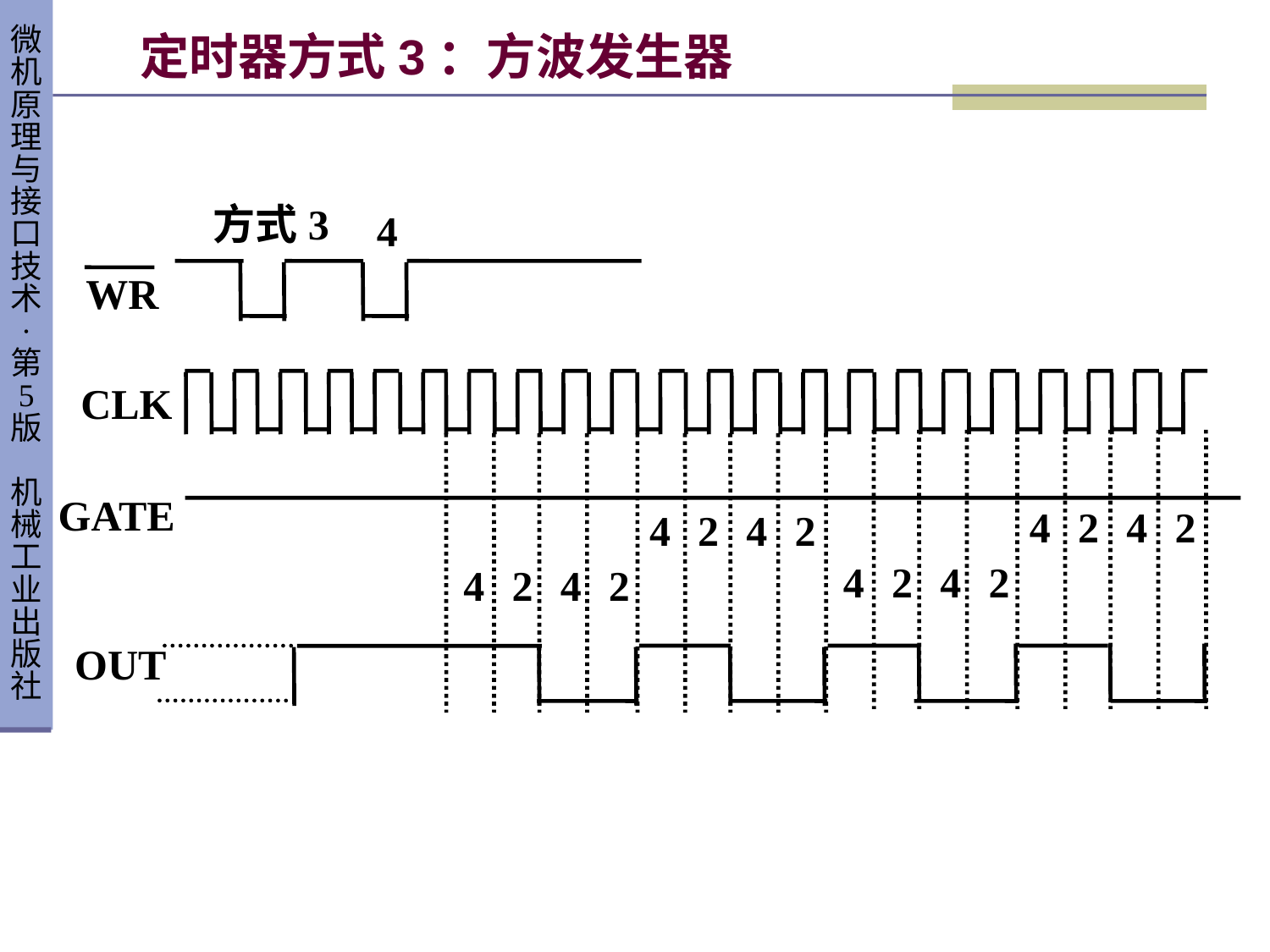

# 定时器方式3：方波发生器
方式3
4

WR

CLK

GATE

4
2
4
2

4
2
4
2

4
2
4
2

4
2
4
2

OUT